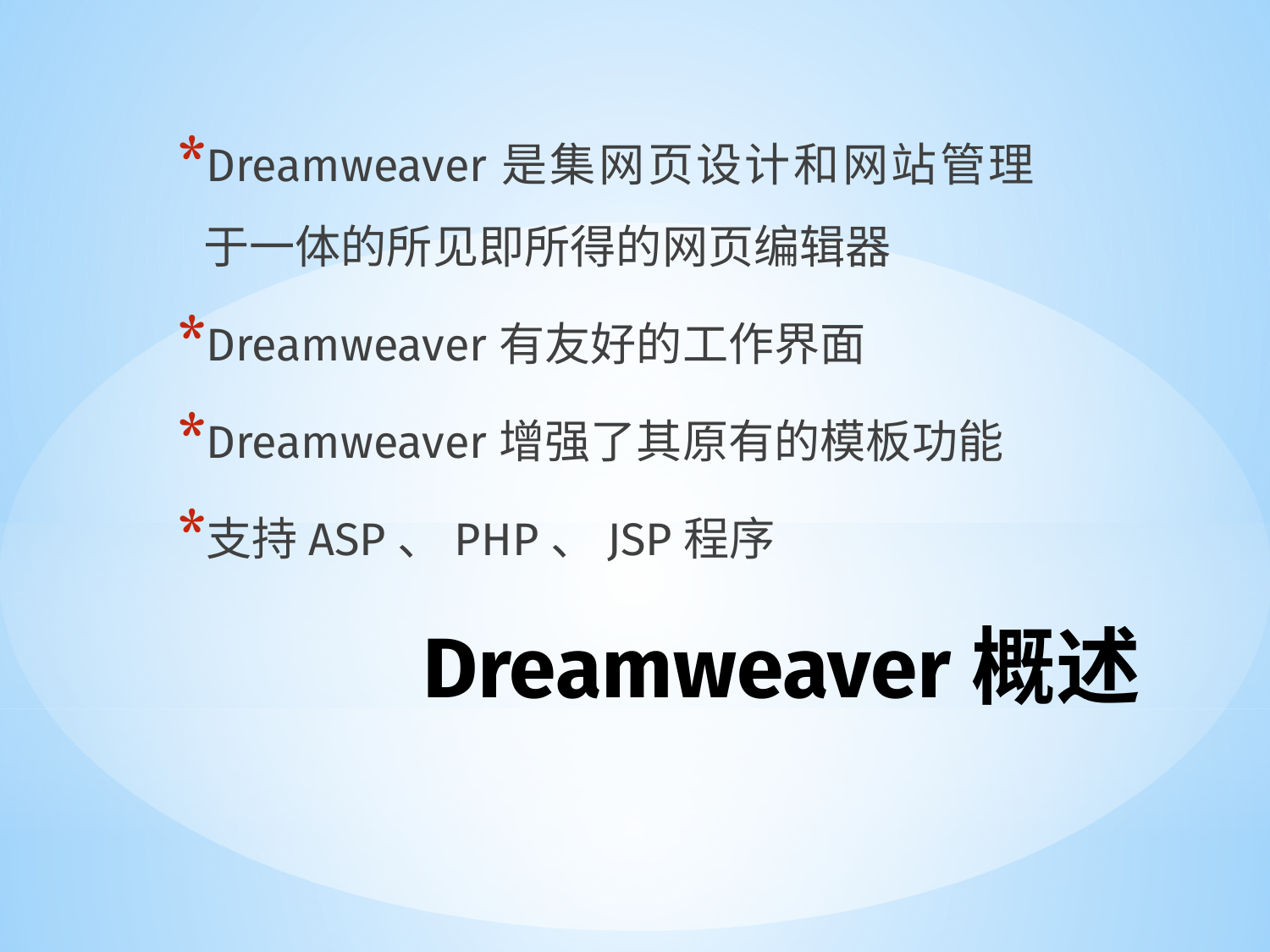

Dreamweaver是集网页设计和网站管理于一体的所见即所得的网页编辑器
Dreamweaver有友好的工作界面
Dreamweaver增强了其原有的模板功能
支持ASP、PHP、JSP程序
# Dreamweaver概述